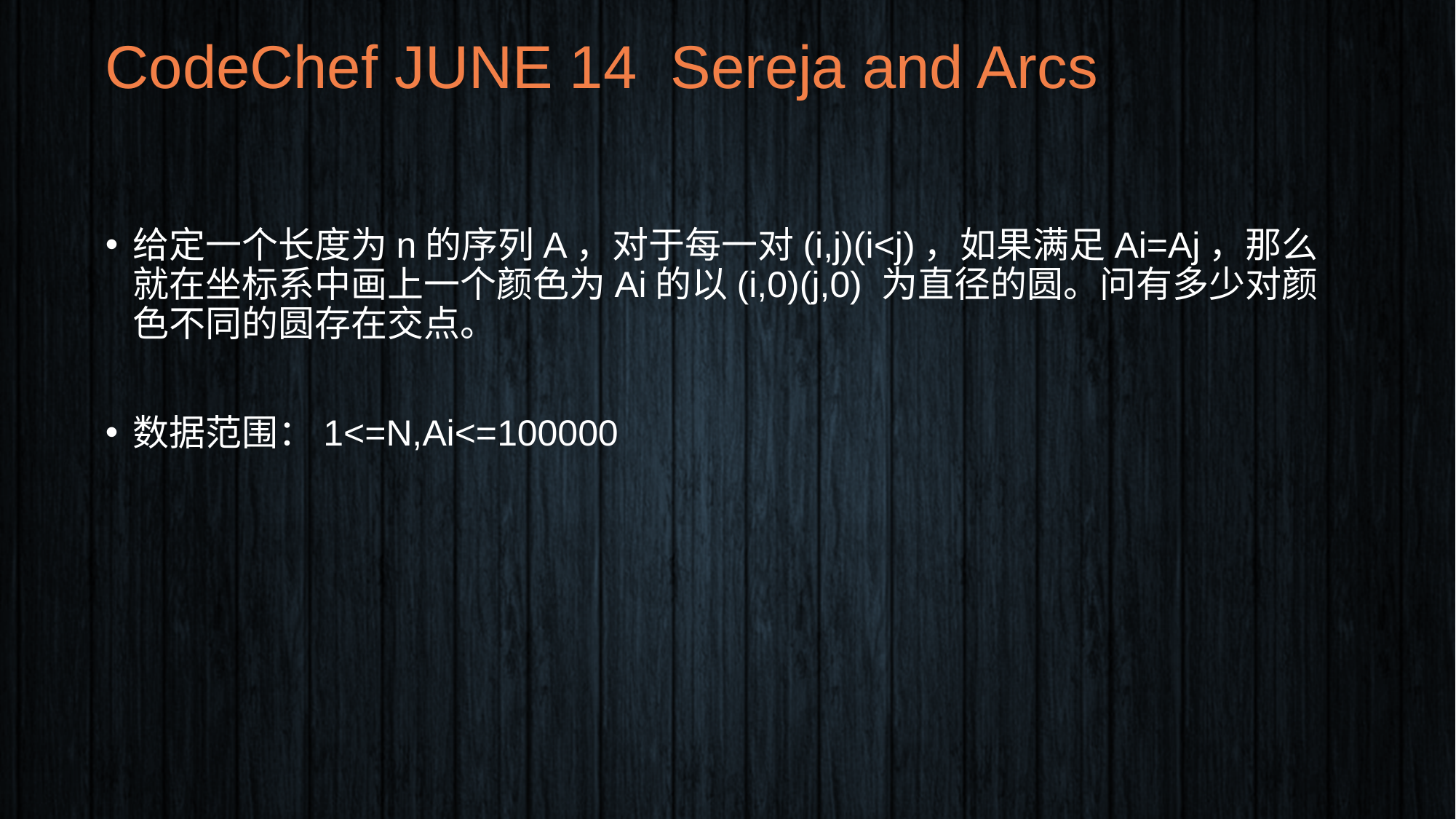

# CodeChef JUNE 14  Sereja and Arcs
给定一个长度为n的序列A，对于每一对(i,j)(i<j)，如果满足Ai=Aj，那么就在坐标系中画上一个颜色为Ai的以(i,0)(j,0) 为直径的圆。问有多少对颜色不同的圆存在交点。

数据范围：1<=N,Ai<=100000